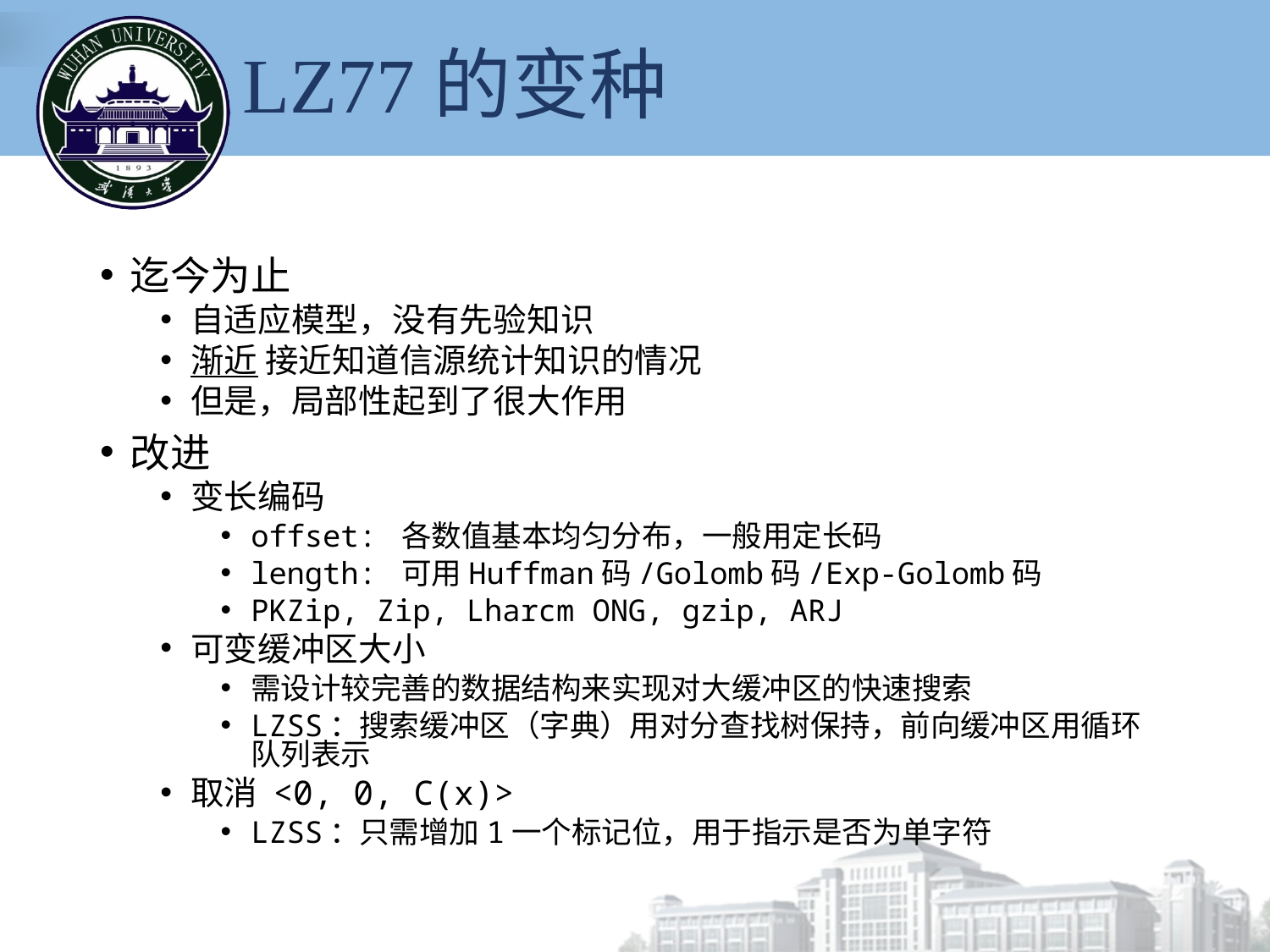

# LZ77的变种
迄今为止
自适应模型，没有先验知识
渐近 接近知道信源统计知识的情况
但是，局部性起到了很大作用
改进
变长编码
offset: 各数值基本均匀分布，一般用定长码
length: 可用Huffman码/Golomb码/Exp-Golomb码
PKZip, Zip, Lharcm ONG, gzip, ARJ
可变缓冲区大小
需设计较完善的数据结构来实现对大缓冲区的快速搜索
LZSS：搜索缓冲区（字典）用对分查找树保持，前向缓冲区用循环队列表示
取消 <0, 0, C(x)>
LZSS：只需增加1一个标记位，用于指示是否为单字符